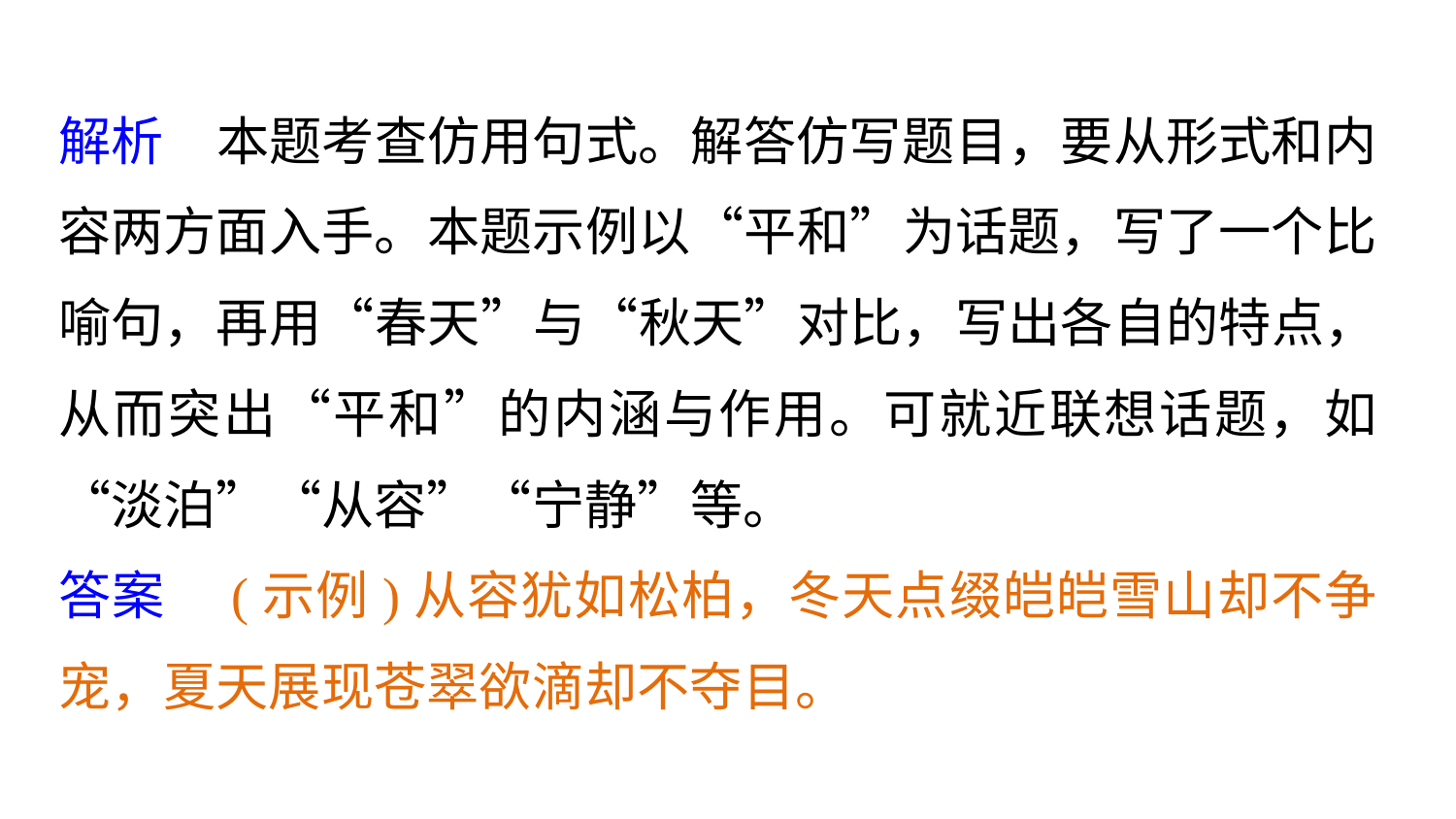

解析　本题考查仿用句式。解答仿写题目，要从形式和内容两方面入手。本题示例以“平和”为话题，写了一个比喻句，再用“春天”与“秋天”对比，写出各自的特点，从而突出“平和”的内涵与作用。可就近联想话题，如“淡泊”“从容”“宁静”等。
答案　(示例)从容犹如松柏，冬天点缀皑皑雪山却不争宠，夏天展现苍翠欲滴却不夺目。